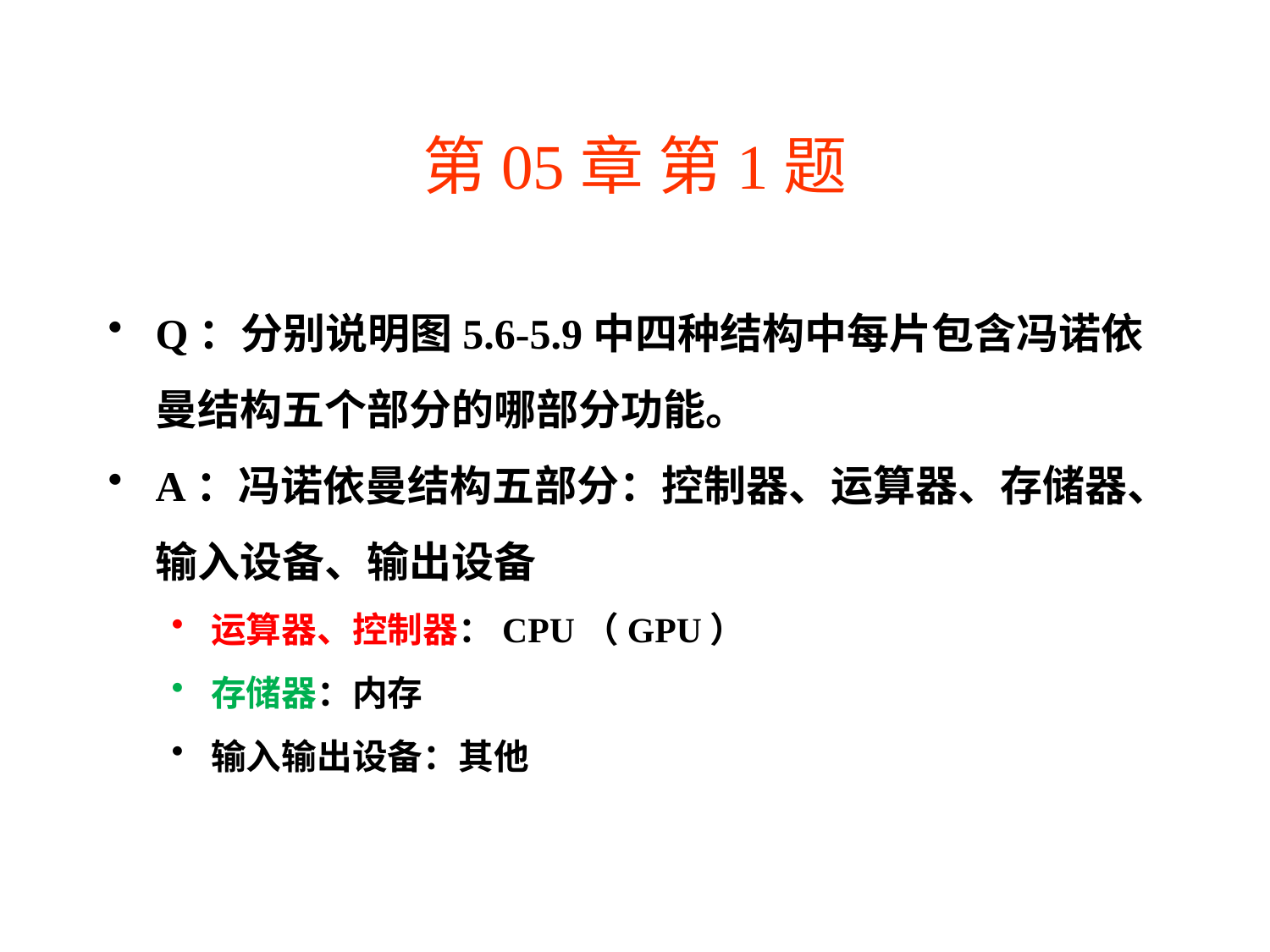

# 第05章 第1题
Q：分别说明图5.6-5.9中四种结构中每片包含冯诺依曼结构五个部分的哪部分功能。
A：冯诺依曼结构五部分：控制器、运算器、存储器、输入设备、输出设备
运算器、控制器：CPU（GPU）
存储器：内存
输入输出设备：其他